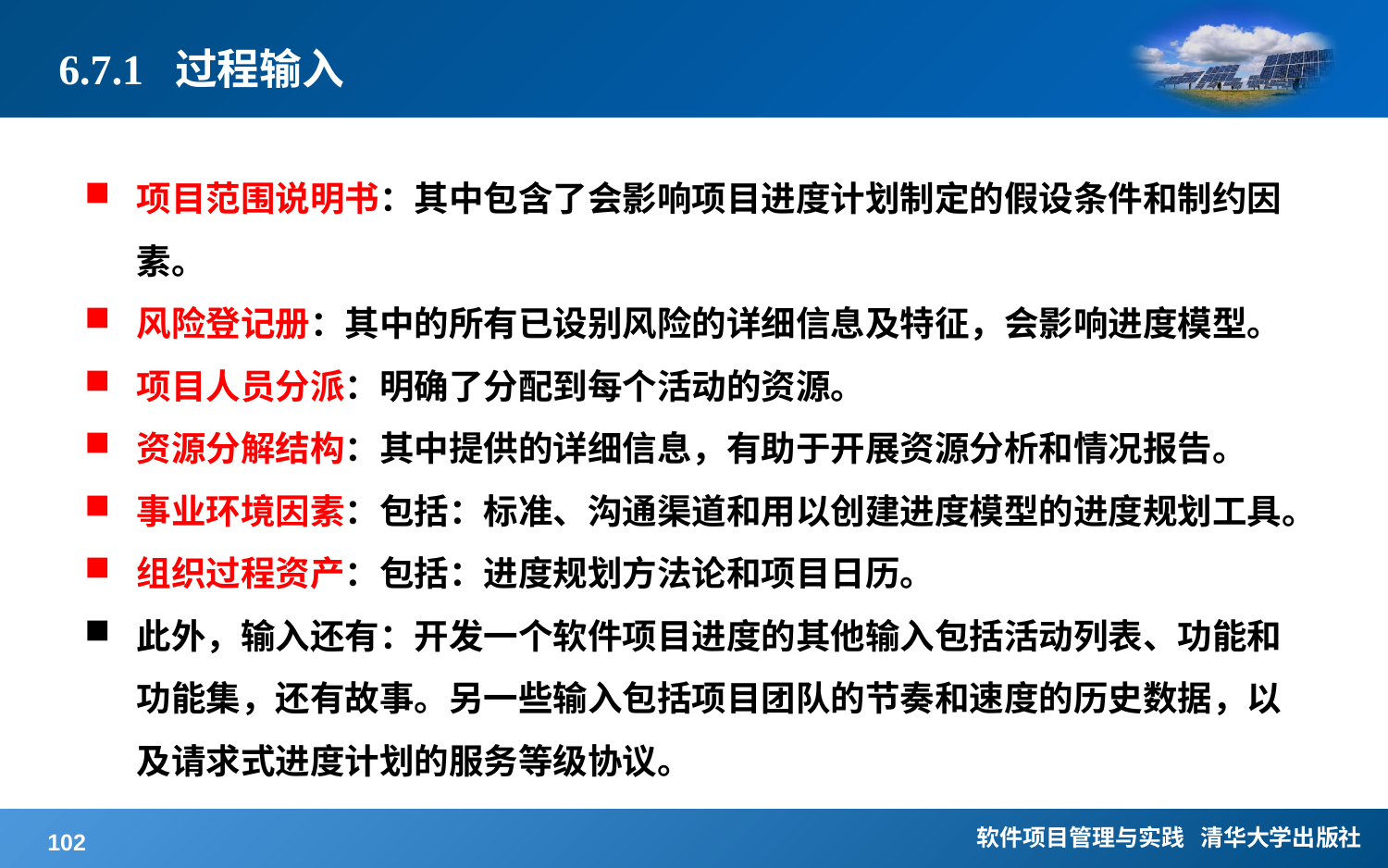

# 6.7.1  过程输入
项目范围说明书：其中包含了会影响项目进度计划制定的假设条件和制约因素。
风险登记册：其中的所有已设别风险的详细信息及特征，会影响进度模型。
项目人员分派：明确了分配到每个活动的资源。
资源分解结构：其中提供的详细信息，有助于开展资源分析和情况报告。
事业环境因素：包括：标准、沟通渠道和用以创建进度模型的进度规划工具。
组织过程资产：包括：进度规划方法论和项目日历。
此外，输入还有：开发一个软件项目进度的其他输入包括活动列表、功能和功能集，还有故事。另一些输入包括项目团队的节奏和速度的历史数据，以及请求式进度计划的服务等级协议。